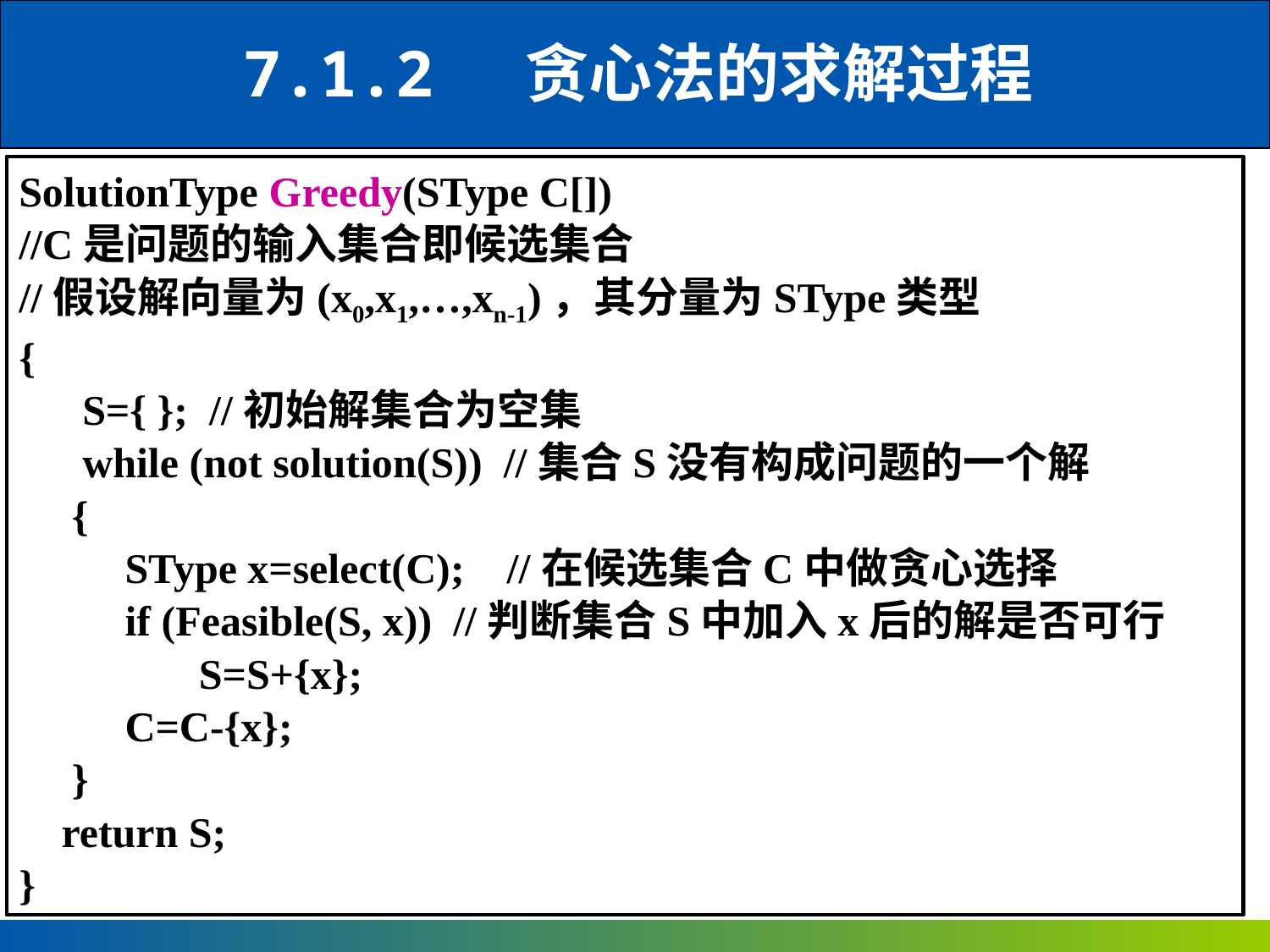

7.1.2  贪心法的求解过程
SolutionType Greedy(SType C[])
//C是问题的输入集合即候选集合
//假设解向量为(x0,x1,…,xn-1)，其分量为SType类型
{
      S={ };  //初始解集合为空集
      while (not solution(S))  //集合S没有构成问题的一个解
     {
          SType x=select(C);    //在候选集合C中做贪心选择
          if (Feasible(S, x))  //判断集合S中加入x后的解是否可行
                 S=S+{x};
          C=C-{x};
     }
    return S;
}